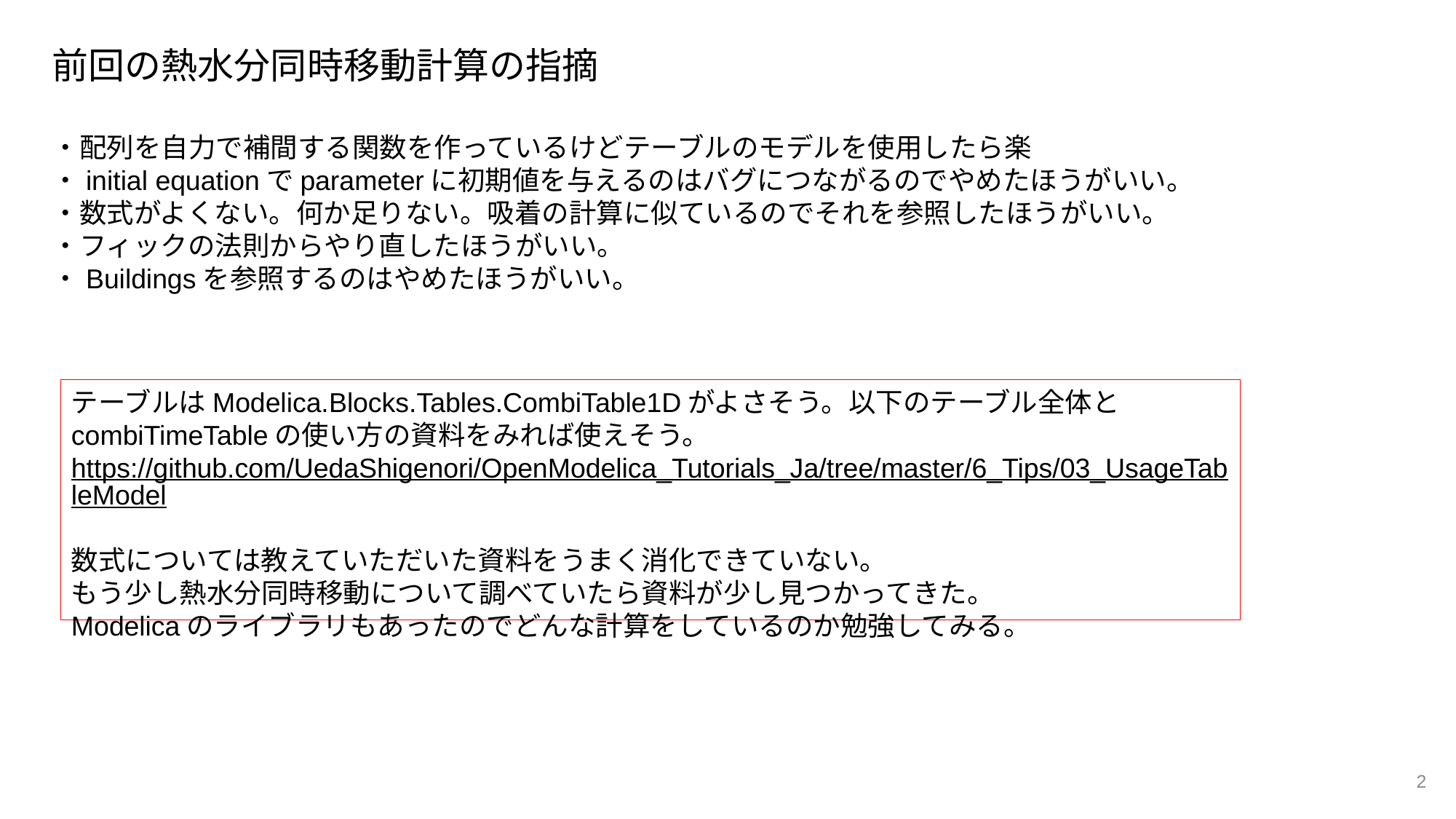

前回の熱水分同時移動計算の指摘
・配列を自力で補間する関数を作っているけどテーブルのモデルを使用したら楽
・initial equationでparameterに初期値を与えるのはバグにつながるのでやめたほうがいい。
・数式がよくない。何か足りない。吸着の計算に似ているのでそれを参照したほうがいい。
・フィックの法則からやり直したほうがいい。
・Buildingsを参照するのはやめたほうがいい。
テーブルはModelica.Blocks.Tables.CombiTable1Dがよさそう。以下のテーブル全体とcombiTimeTableの使い方の資料をみれば使えそう。
https://github.com/UedaShigenori/OpenModelica_Tutorials_Ja/tree/master/6_Tips/03_UsageTableModel

数式については教えていただいた資料をうまく消化できていない。
もう少し熱水分同時移動について調べていたら資料が少し見つかってきた。
Modelicaのライブラリもあったのでどんな計算をしているのか勉強してみる。
2